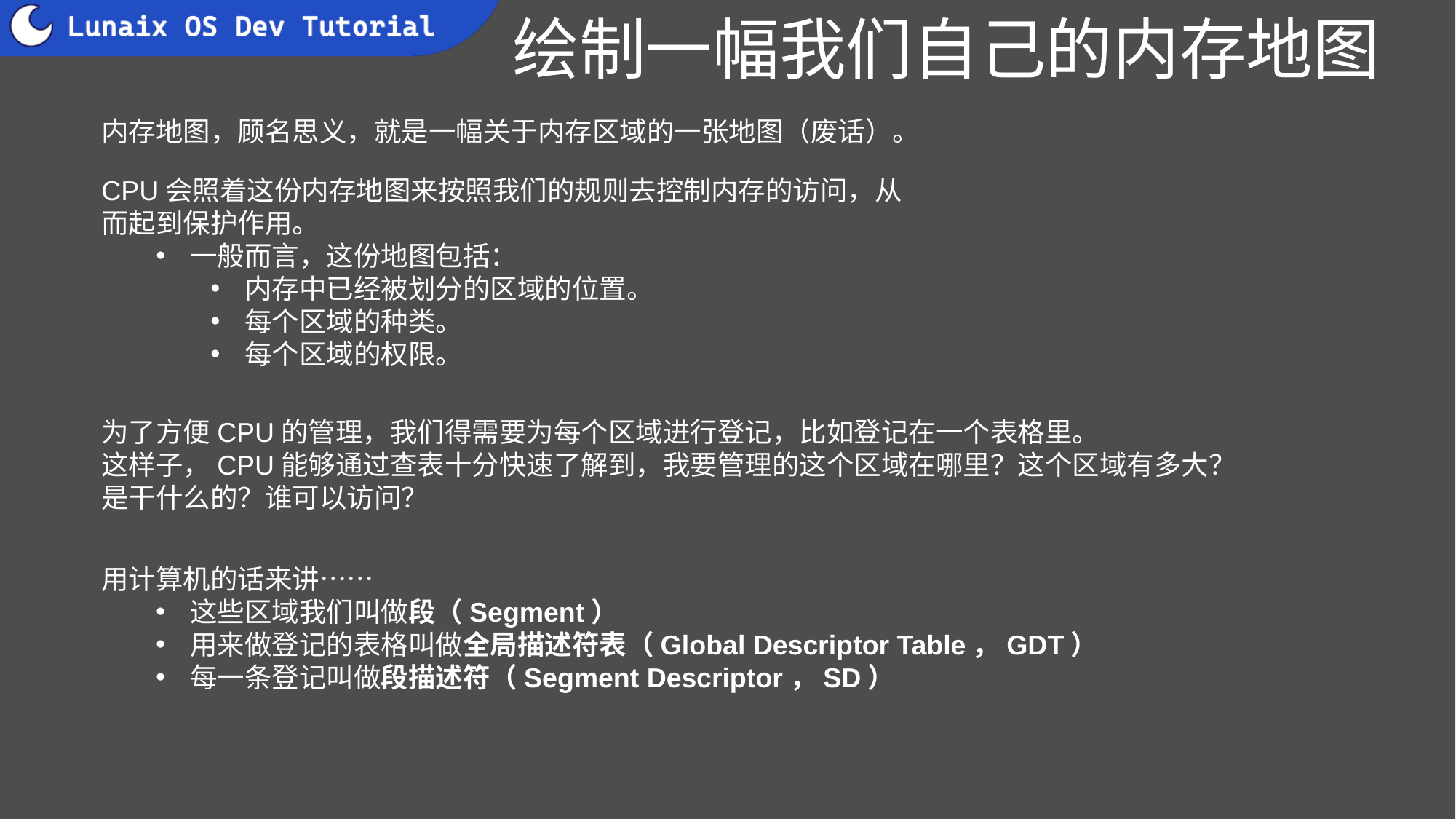

# 绘制一幅我们自己的内存地图
内存地图，顾名思义，就是一幅关于内存区域的一张地图（废话）。
CPU会照着这份内存地图来按照我们的规则去控制内存的访问，从而起到保护作用。
一般而言，这份地图包括：
内存中已经被划分的区域的位置。
每个区域的种类。
每个区域的权限。
为了方便CPU的管理，我们得需要为每个区域进行登记，比如登记在一个表格里。
这样子，CPU能够通过查表十分快速了解到，我要管理的这个区域在哪里？这个区域有多大？是干什么的？谁可以访问？
用计算机的话来讲……
这些区域我们叫做段（Segment）
用来做登记的表格叫做全局描述符表（Global Descriptor Table，GDT）
每一条登记叫做段描述符（Segment Descriptor，SD）